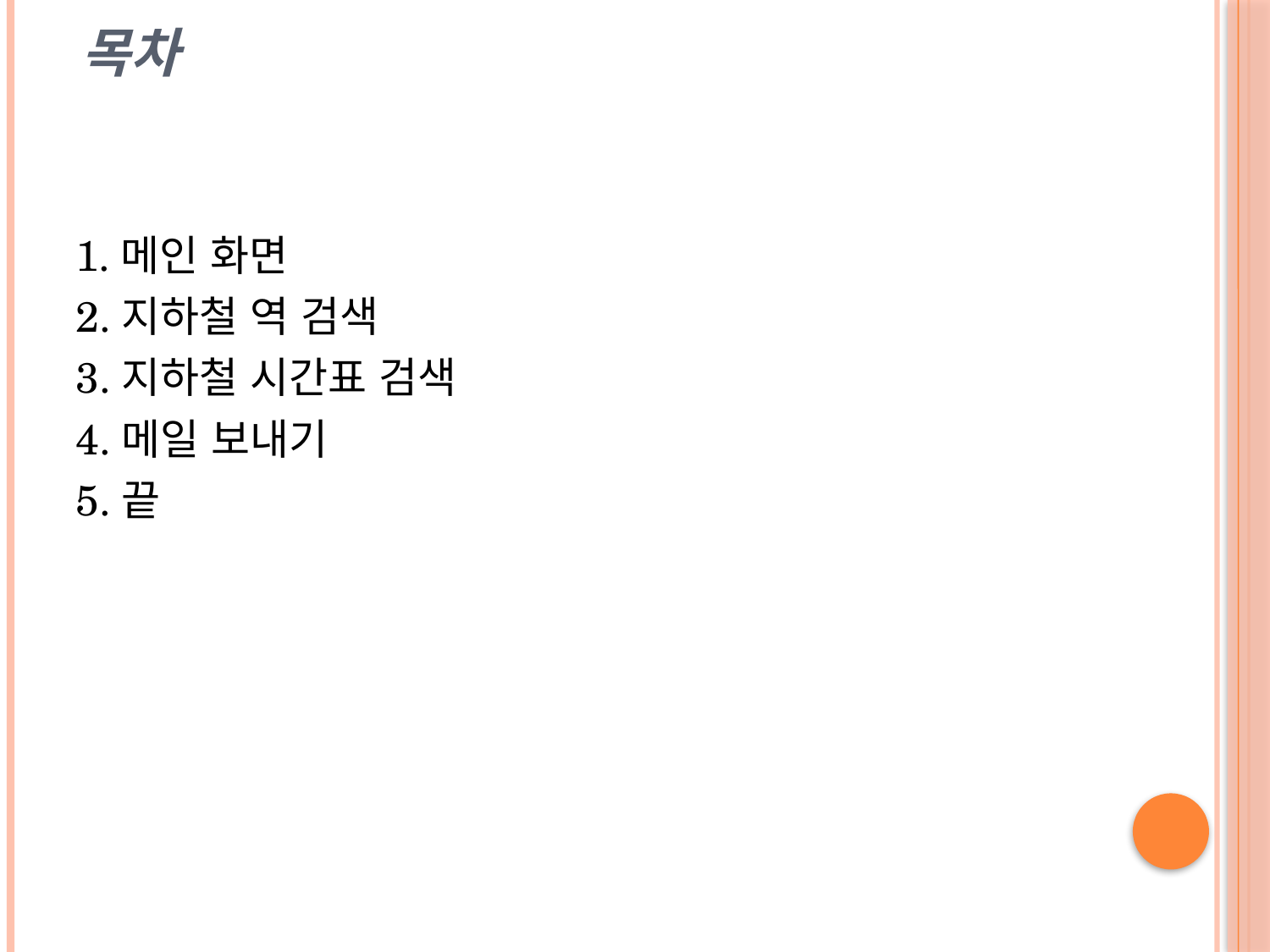

# 목차
1.메인 화면
2.지하철 역 검색
3.지하철 시간표 검색
4.메일 보내기
5.끝